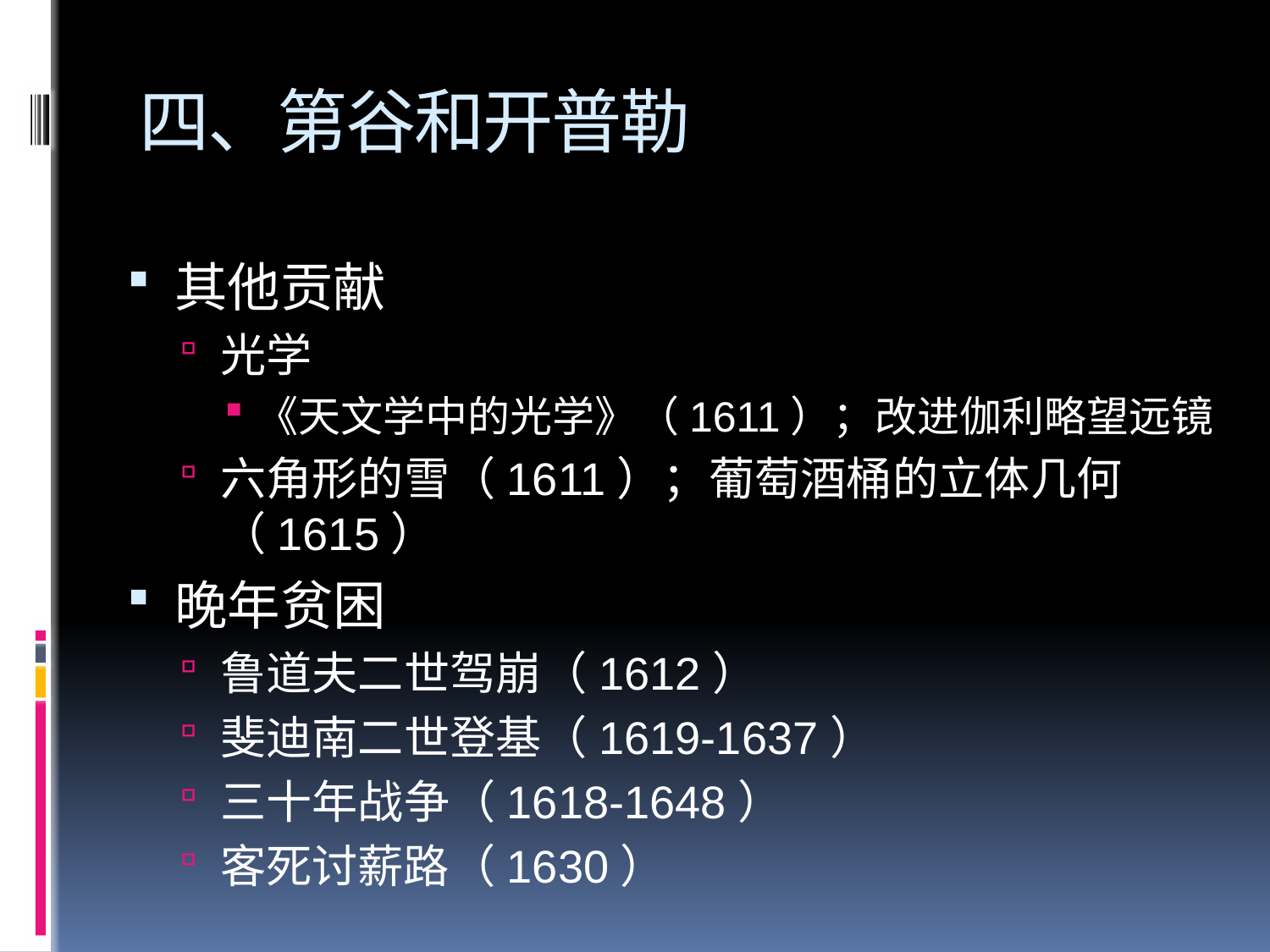

# 四、第谷和开普勒
其他贡献
光学
《天文学中的光学》（1611）；改进伽利略望远镜
六角形的雪（1611）；葡萄酒桶的立体几何（1615）
晚年贫困
鲁道夫二世驾崩（1612）
斐迪南二世登基（1619-1637）
三十年战争（1618-1648）
客死讨薪路（1630）